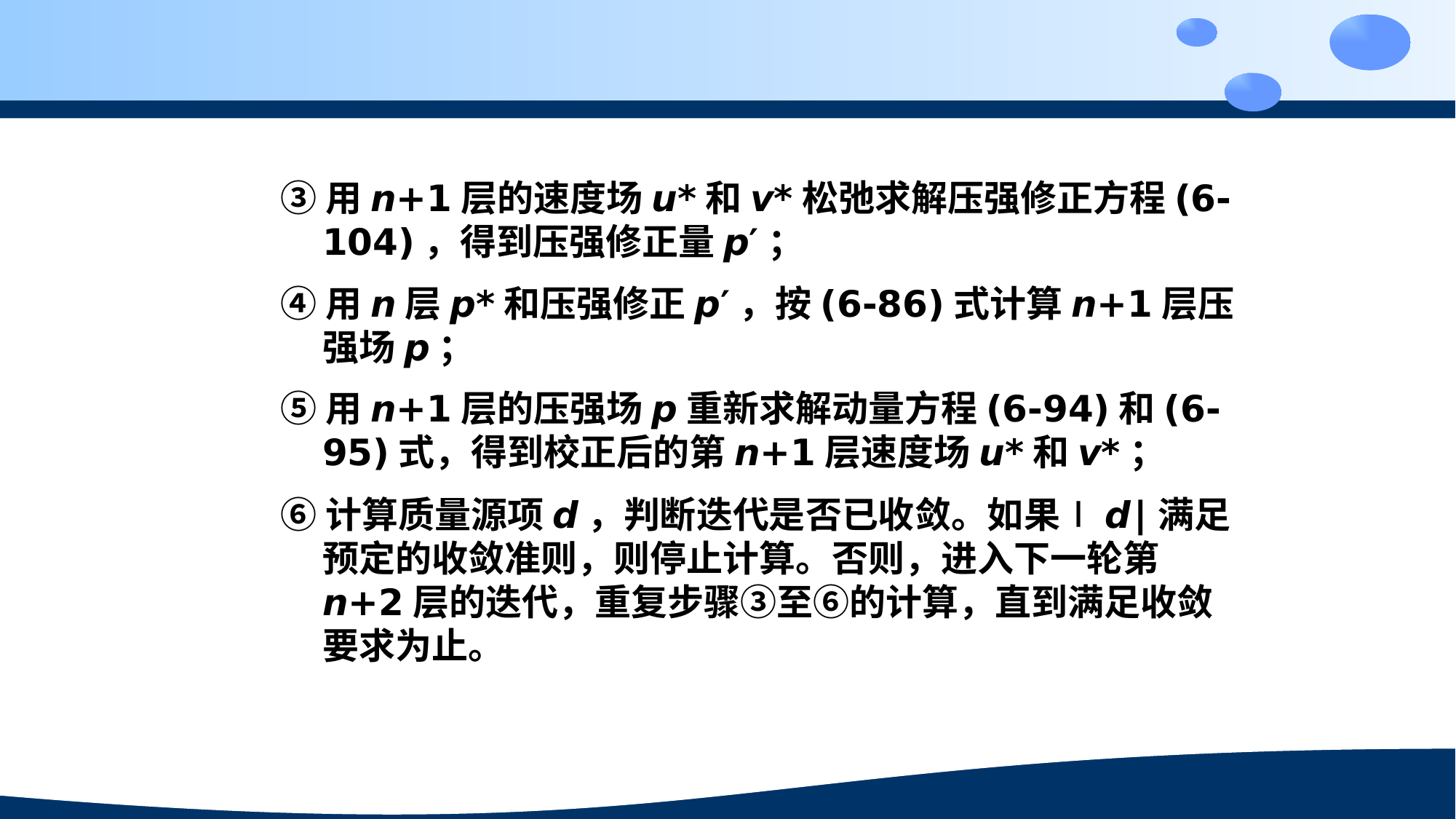

③用n+1层的速度场u*和v*松弛求解压强修正方程(6-104)，得到压强修正量p′；
④用n层p*和压强修正p′，按(6-86)式计算n+1层压强场p；
⑤用n+1层的压强场p重新求解动量方程(6-94)和(6-95)式，得到校正后的第n+1层速度场u*和v*；
⑥计算质量源项d，判断迭代是否已收敛。如果∣d∣满足预定的收敛准则，则停止计算。否则，进入下一轮第n+2层的迭代，重复步骤③至⑥的计算，直到满足收敛要求为止。